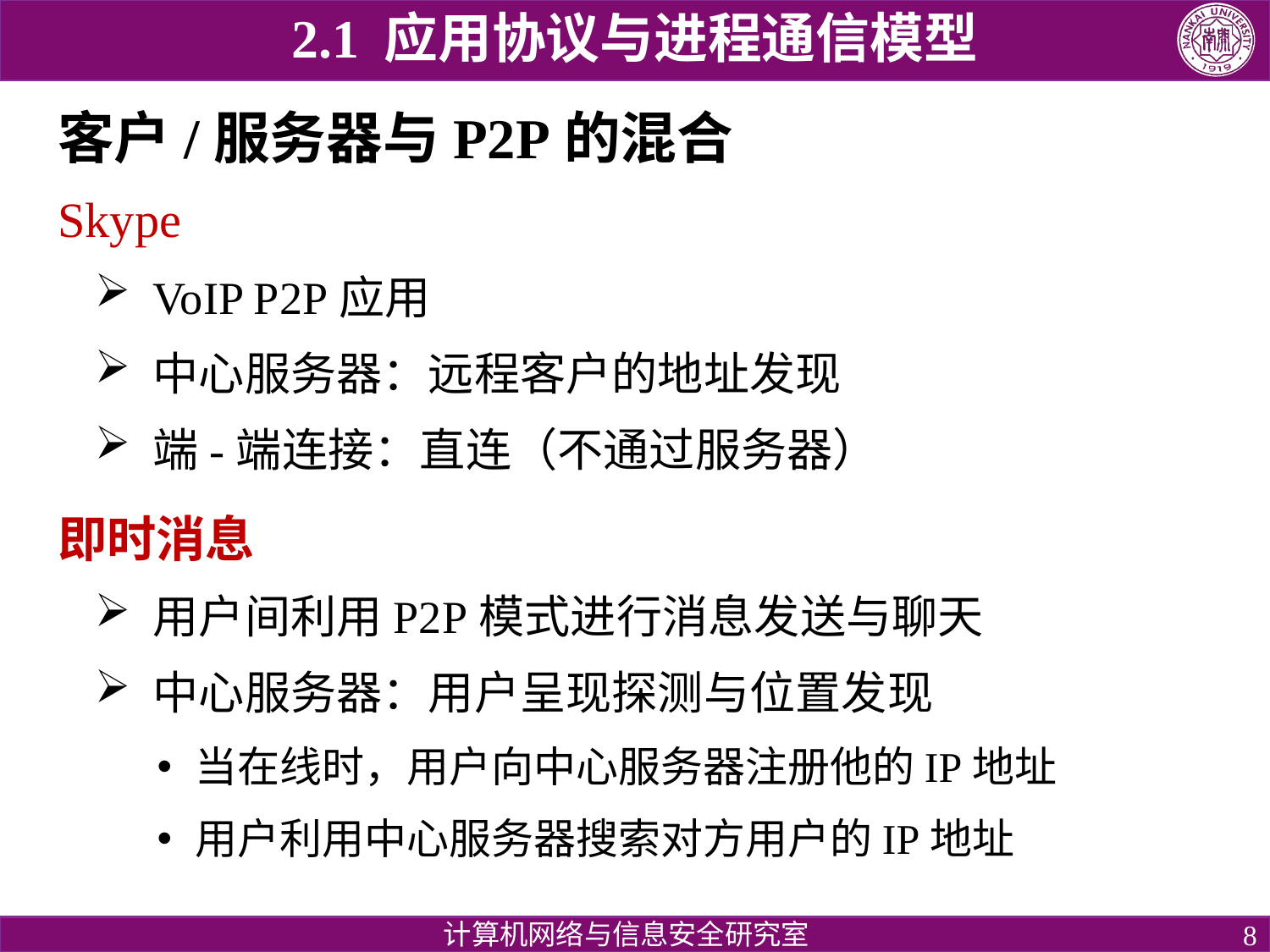

2.1 应用协议与进程通信模型
# 客户/服务器与P2P的混合
Skype
VoIP P2P应用
中心服务器：远程客户的地址发现
端-端连接：直连（不通过服务器）
即时消息
用户间利用P2P模式进行消息发送与聊天
中心服务器：用户呈现探测与位置发现
当在线时，用户向中心服务器注册他的IP地址
用户利用中心服务器搜索对方用户的IP地址